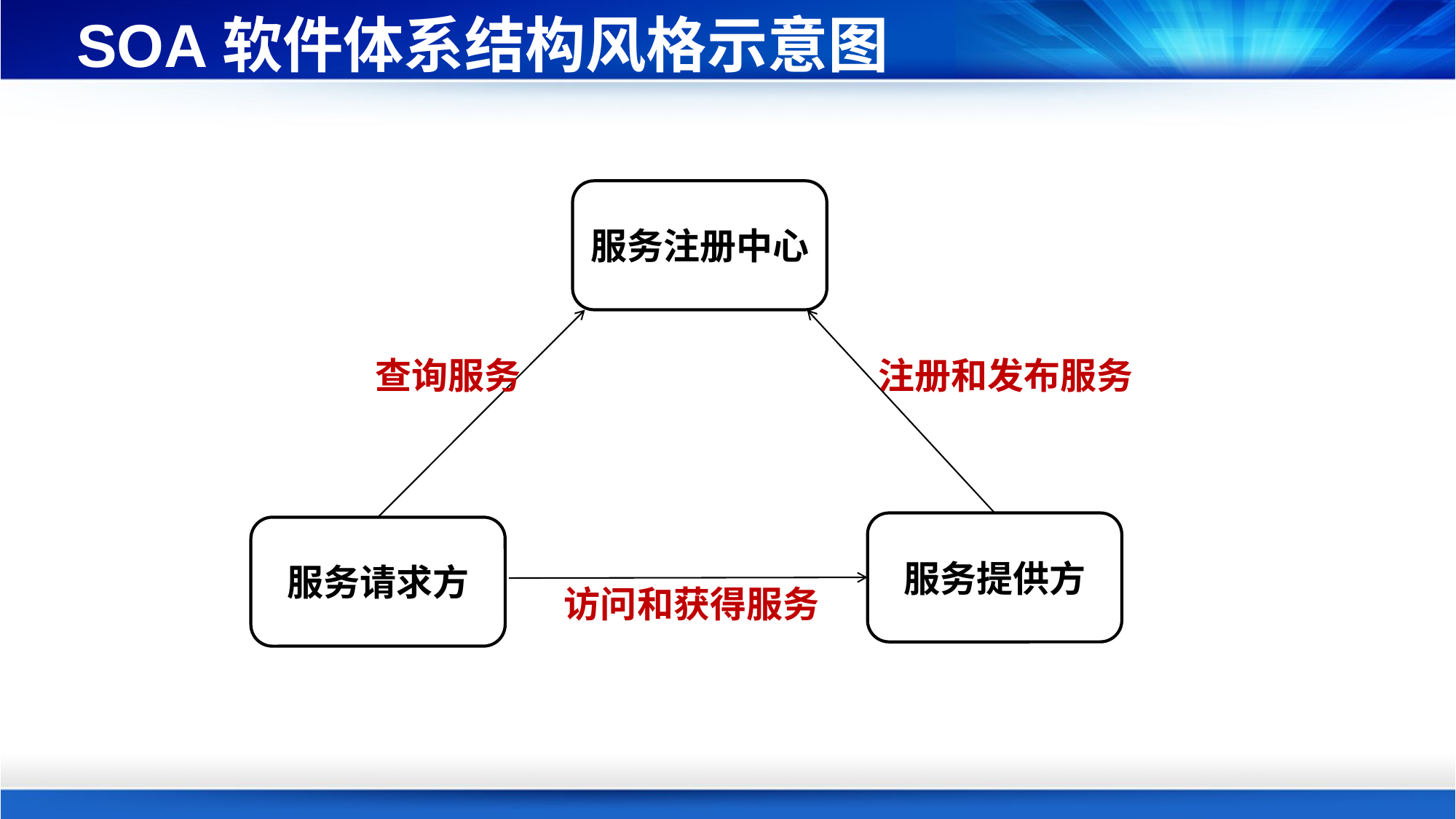

# SOA软件体系结构风格示意图

服务注册中心
查询服务
注册和发布服务
服务提供方
服务请求方
访问和获得服务